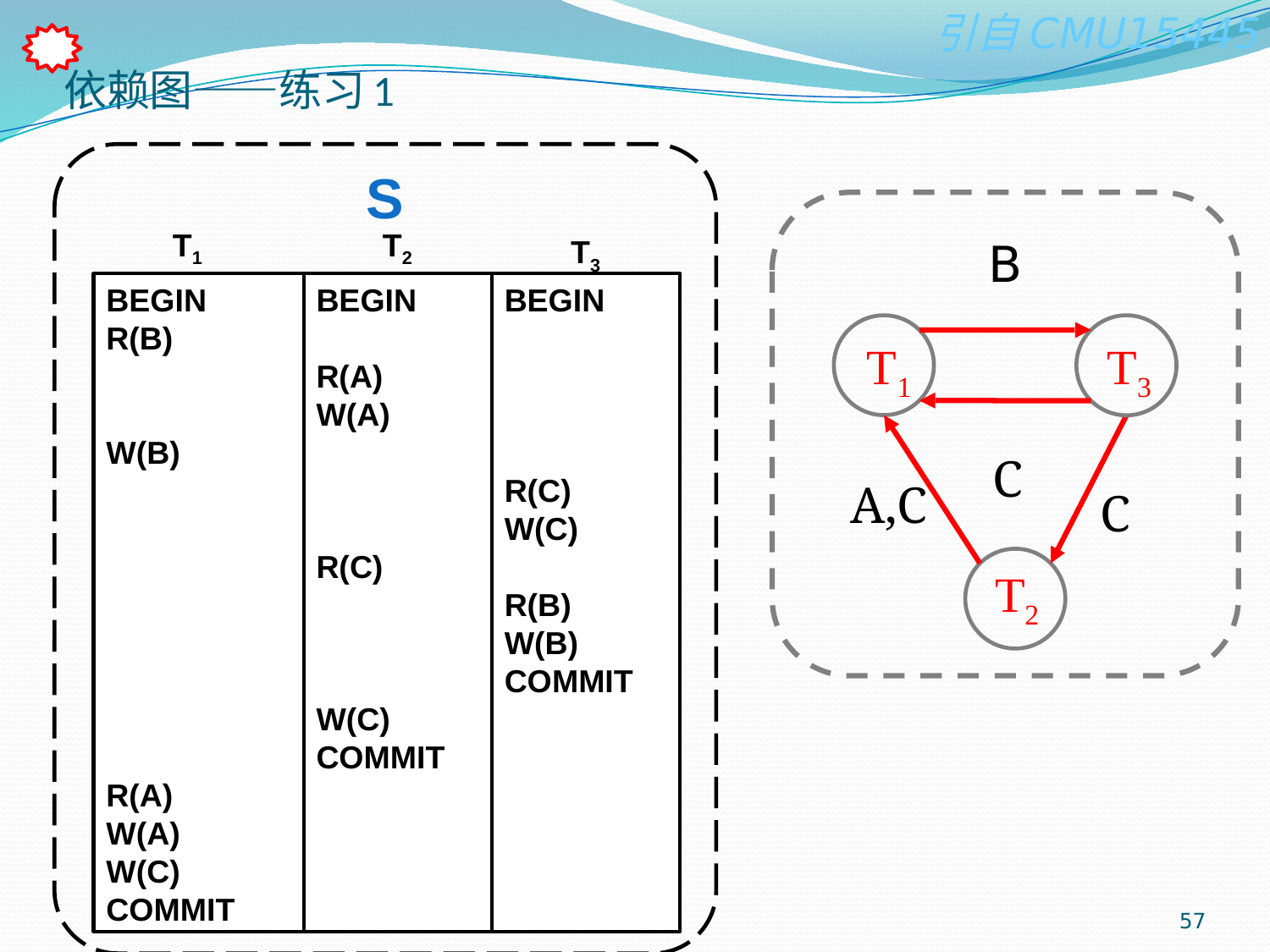

# 依赖图——练习1
S
T1
T2
BEGIN
R(B)

W(B)

R(A)
W(A)
W(C)
COMMIT
BEGIN

R(A)
W(A)

R(C)

W(C)
COMMIT
T3
BEGIN

R(C)
W(C)

R(B)
W(B)
COMMIT

B

T1

T3
C
A,C
C

T2
57